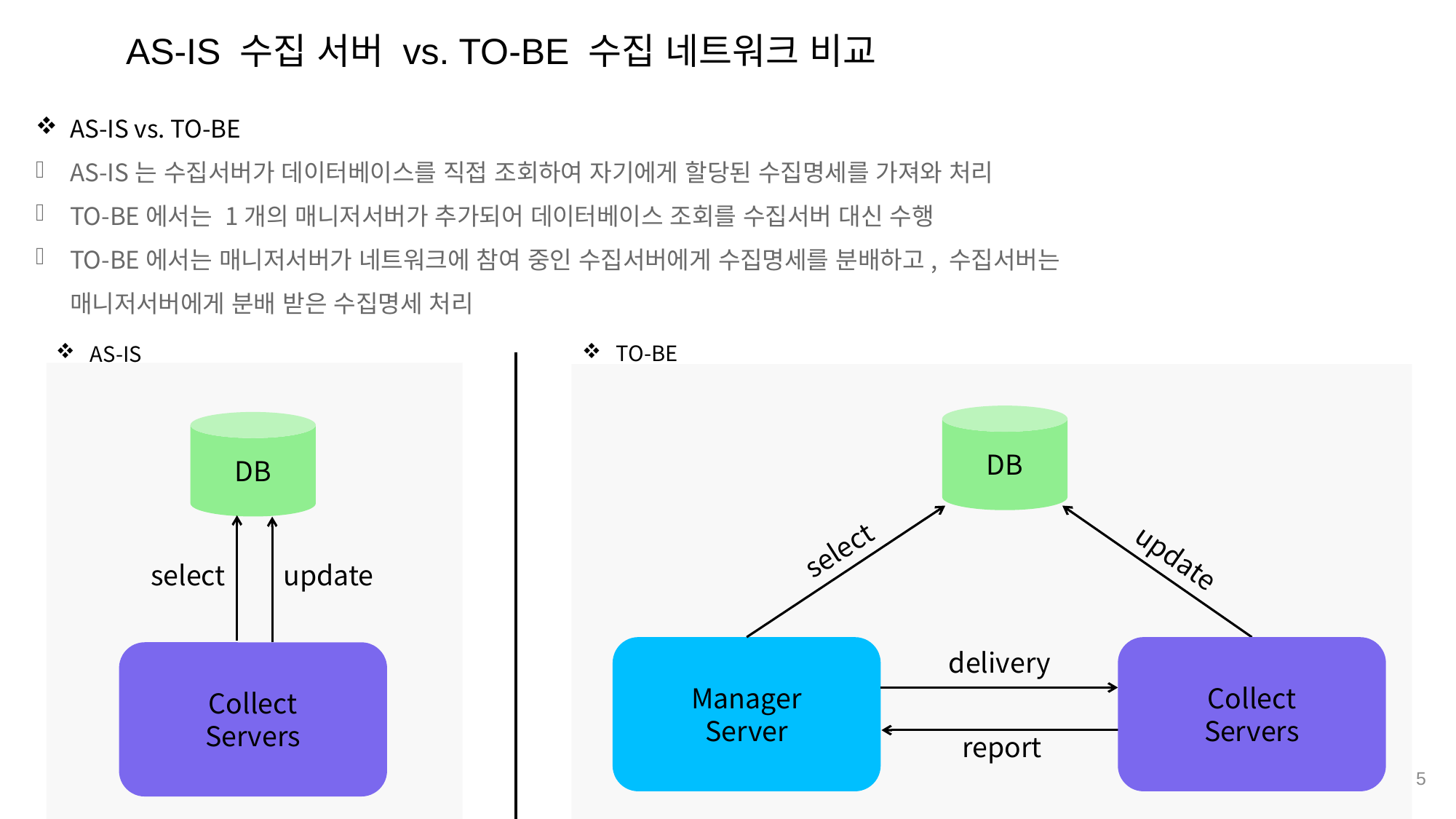

AS-IS 수집 서버 vs. TO-BE 수집 네트워크 비교
AS-IS vs. TO-BE
AS-IS는 수집서버가 데이터베이스를 직접 조회하여 자기에게 할당된 수집명세를 가져와 처리
TO-BE에서는 1개의 매니저서버가 추가되어 데이터베이스 조회를 수집서버 대신 수행
TO-BE에서는 매니저서버가 네트워크에 참여 중인 수집서버에게 수집명세를 분배하고, 수집서버는 매니저서버에게 분배 받은 수집명세 처리
TO-BE

DB
select
update
Manager
Server
Collect
Servers
delivery
report
AS-IS

DB
select
update
Collect
Servers
5